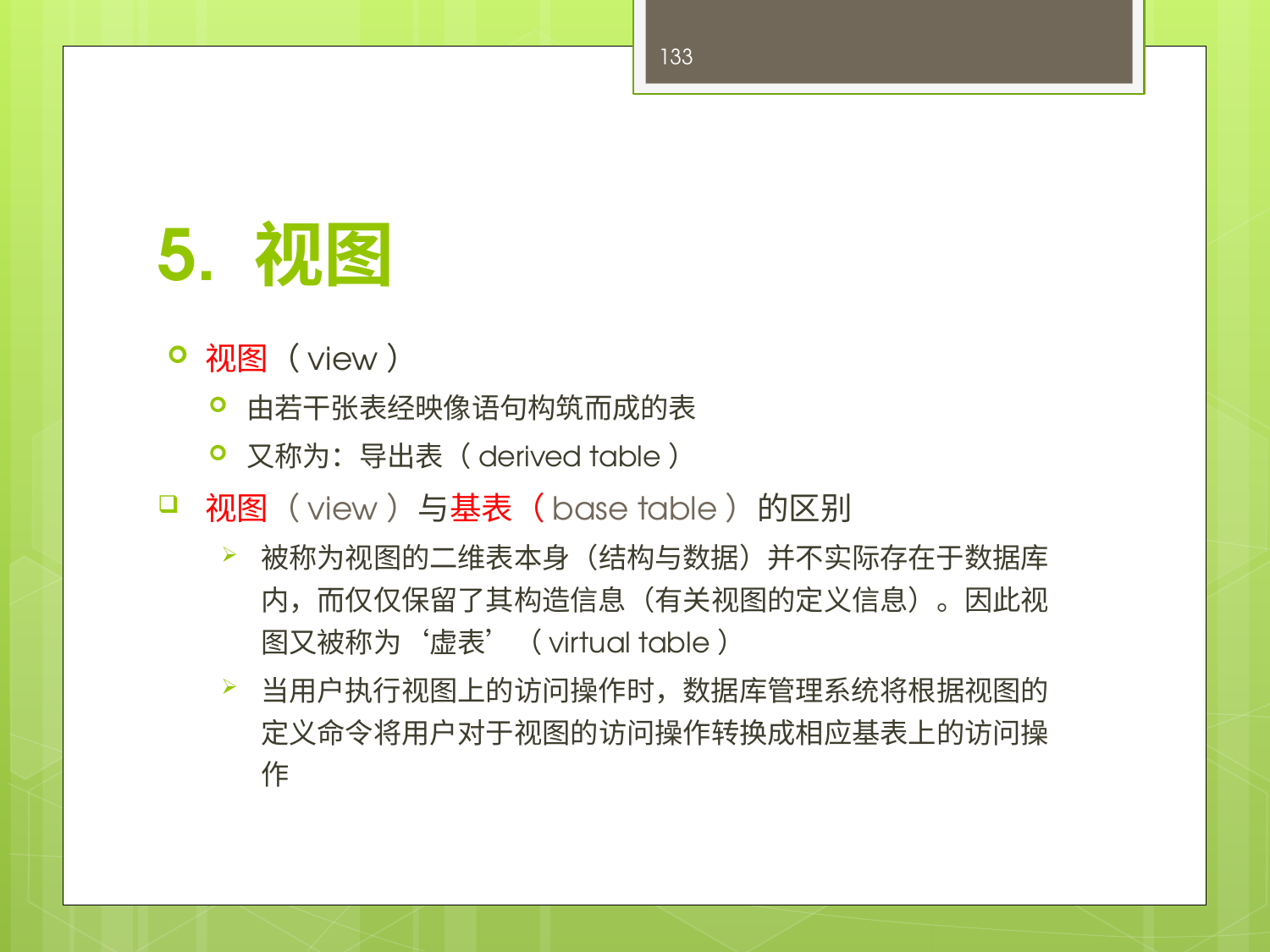

133
# 5. 视图
视图（view）
由若干张表经映像语句构筑而成的表
又称为：导出表（derived table）
视图（view）与基表（base table）的区别
被称为视图的二维表本身（结构与数据）并不实际存在于数据库内，而仅仅保留了其构造信息（有关视图的定义信息）。因此视图又被称为‘虚表’（virtual table）
当用户执行视图上的访问操作时，数据库管理系统将根据视图的定义命令将用户对于视图的访问操作转换成相应基表上的访问操作